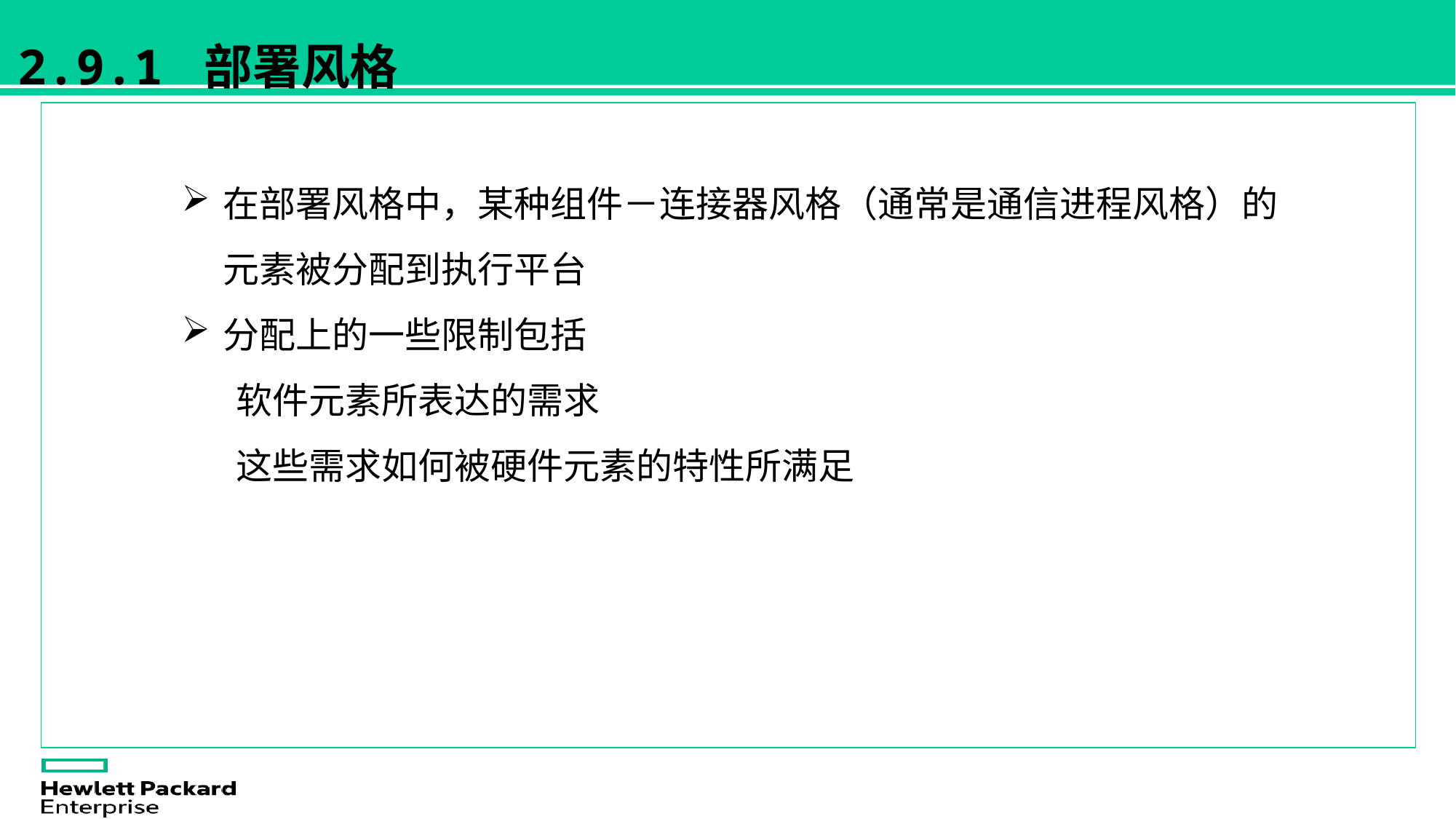

2.9.1 部署风格

在部署风格中，某种组件－连接器风格（通常是通信进程风格）的元素被分配到执行平台
分配上的一些限制包括
软件元素所表达的需求
这些需求如何被硬件元素的特性所满足